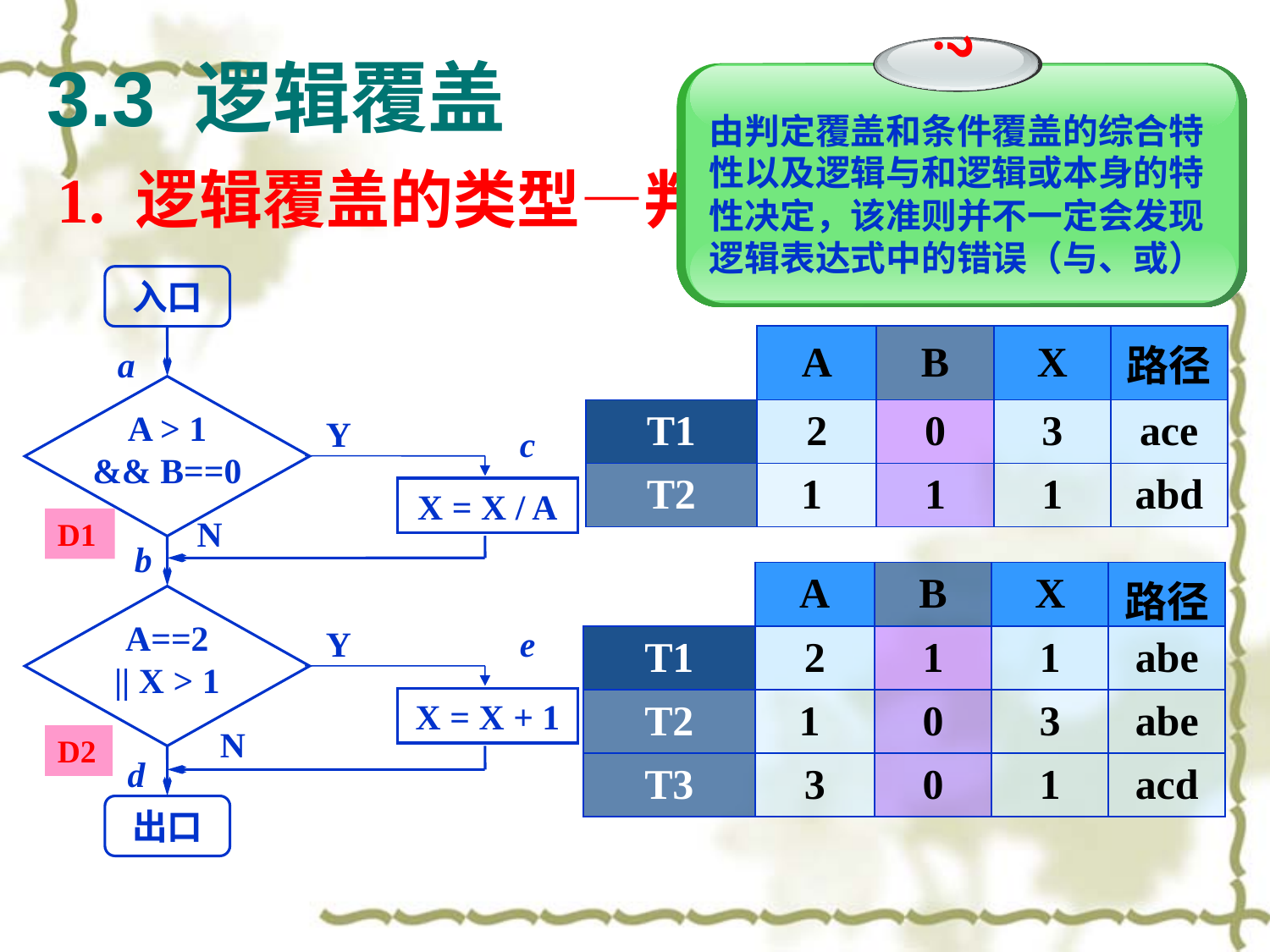

# 3.3 逻辑覆盖

？

由判定覆盖和条件覆盖的综合特性以及逻辑与和逻辑或本身的特性决定，该准则并不一定会发现逻辑表达式中的错误（与、或）

1. 逻辑覆盖的类型—判定/条件覆盖
入口

a
A > 1
&& B==0
Y
c

X = X / A
N
b

A==2
|| X > 1
Y
e

X = X + 1
N
d

出口
D1
D2
|  | A | B | X | 路径 |
| --- | --- | --- | --- | --- |
| T1 | 2 | 0 | 3 | ace |
| T2 | 1 | 1 | 1 | abd |
|  | A | B | X | 路径 |
| --- | --- | --- | --- | --- |
| T1 | 2 | 1 | 1 | abe |
| T2 | 1 | 0 | 3 | abe |
| T3 | 3 | 0 | 1 | acd |